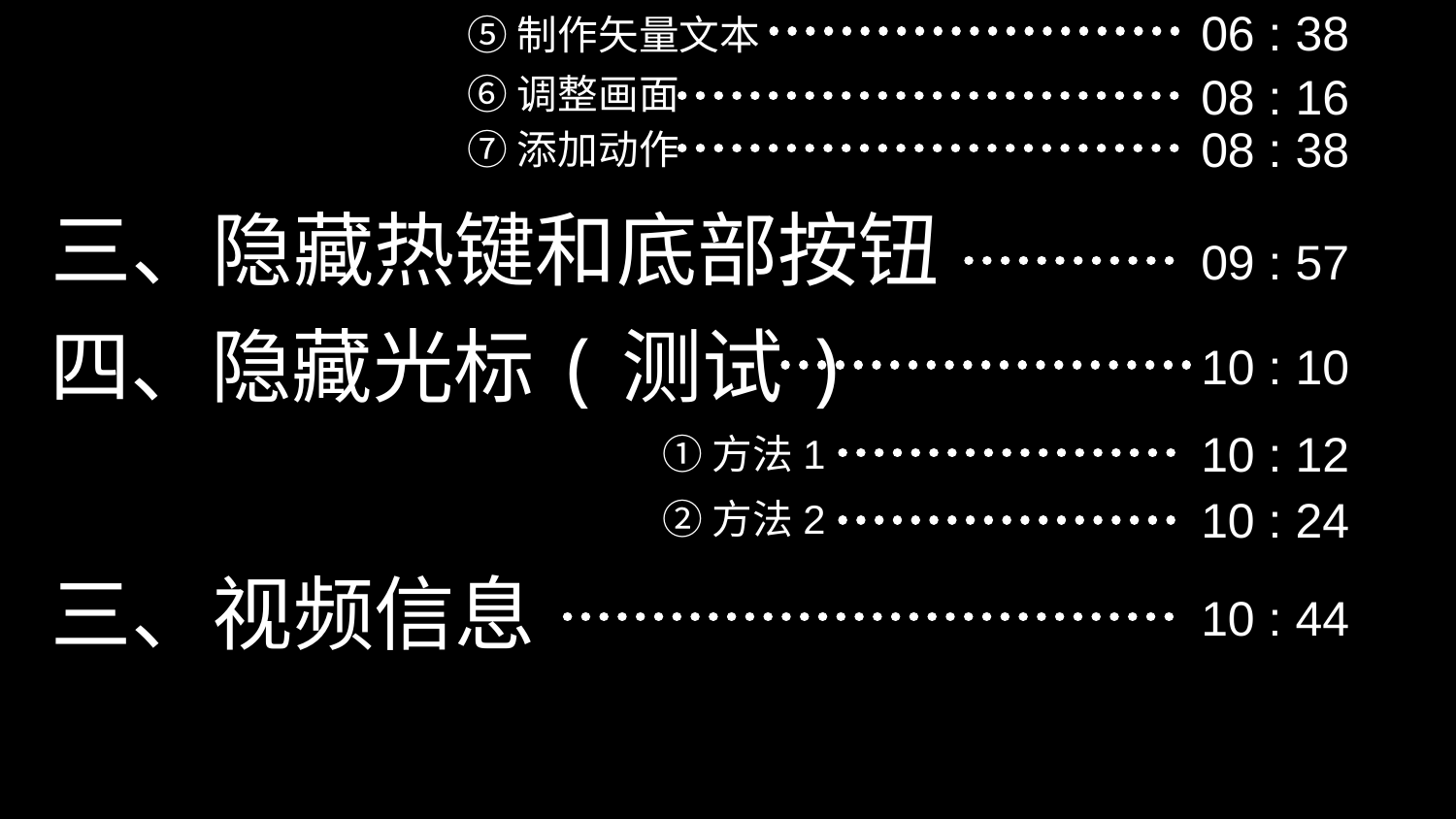

06 : 38
⑤制作矢量文本
08 : 16
⑥调整画面
08 : 38
⑦添加动作
三、隐藏热键和底部按钮
09 : 57
四、隐藏光标(测试)
10 : 10
10 : 12
①方法1
10 : 24
②方法2
三、视频信息
10 : 44